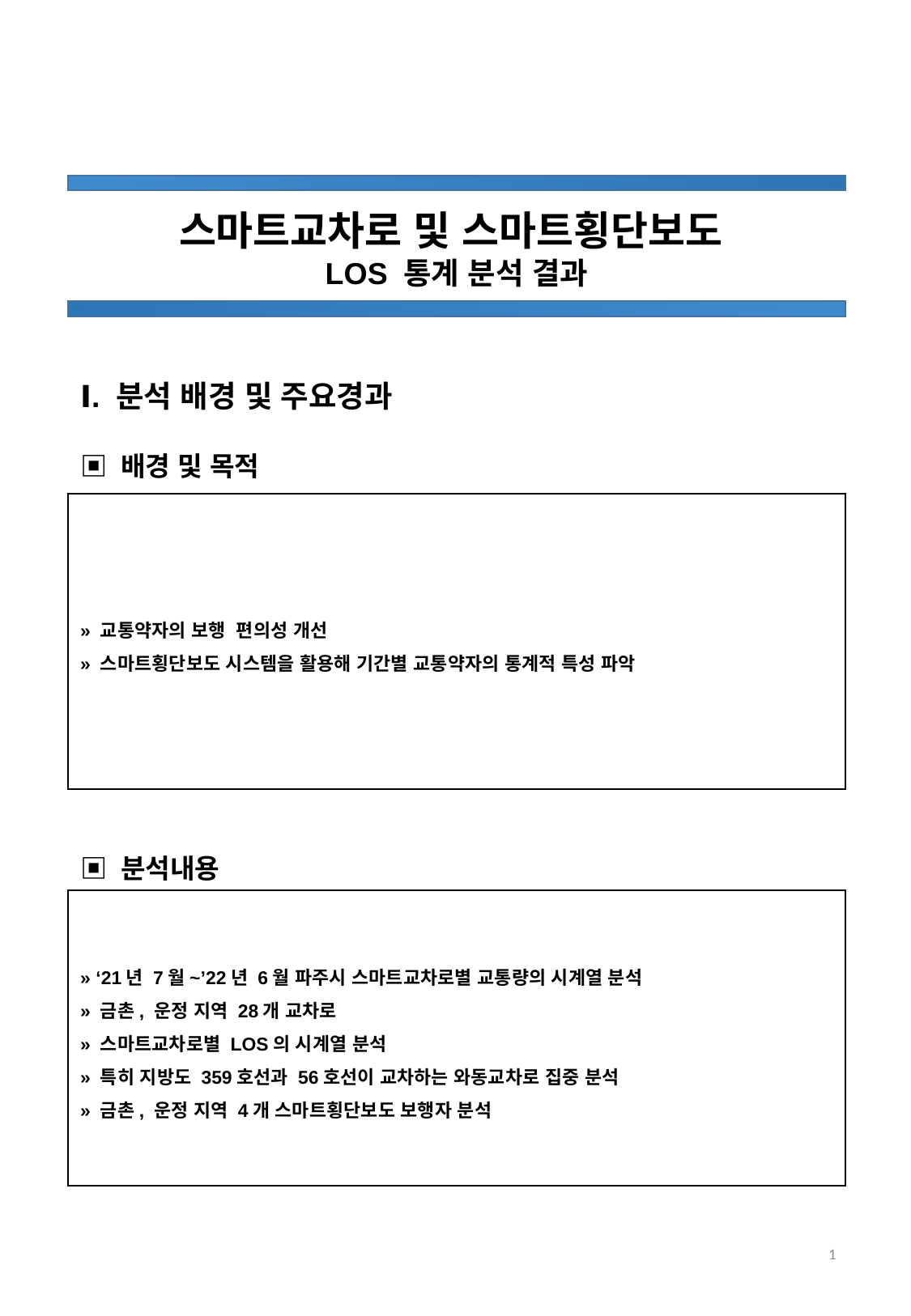

스마트교차로 및 스마트횡단보도
LOS 통계 분석 결과

Ⅰ. 분석 배경 및 주요경과

▣ 배경 및 목적
» 교통약자의 보행  편의성 개선
» 스마트횡단보도 시스템을 활용해 기간별 교통약자의 통계적 특성 파악
▣ 분석내용
» ‘21년 7월~’22년 6월 파주시 스마트교차로별 교통량의 시계열 분석
» 금촌, 운정 지역 28개 교차로
» 스마트교차로별 LOS의 시계열 분석
» 특히 지방도 359호선과 56호선이 교차하는 와동교차로 집중 분석
» 금촌, 운정 지역 4개 스마트횡단보도 보행자 분석
1